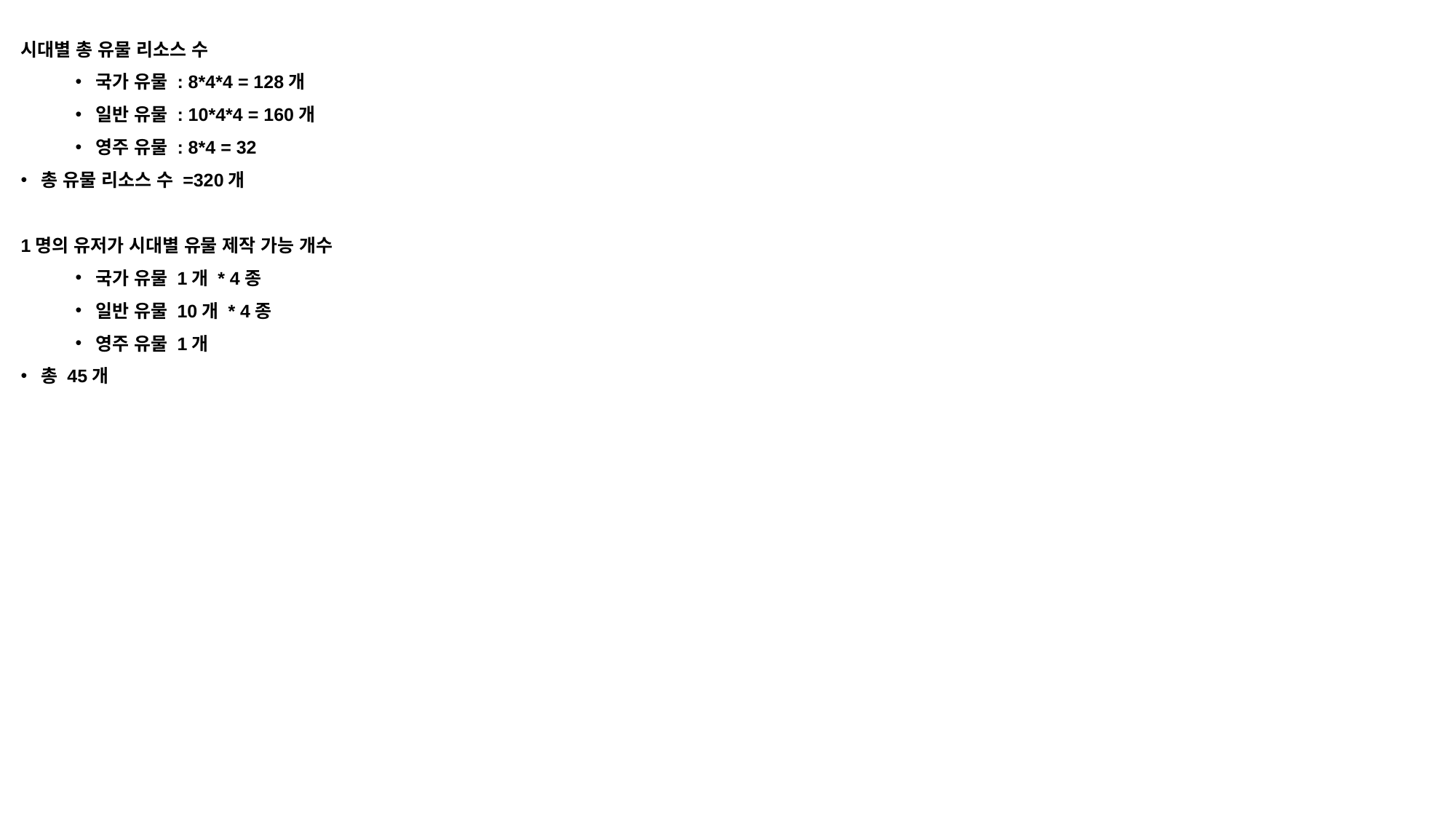

시대별 총 유물 리소스 수
국가 유물 : 8*4*4 = 128개
일반 유물 : 10*4*4 = 160개
영주 유물 : 8*4 = 32
총 유물 리소스 수 =320개

1명의 유저가 시대별 유물 제작 가능 개수
국가 유물 1개 * 4종
일반 유물 10개 * 4종
영주 유물 1개
총 45개